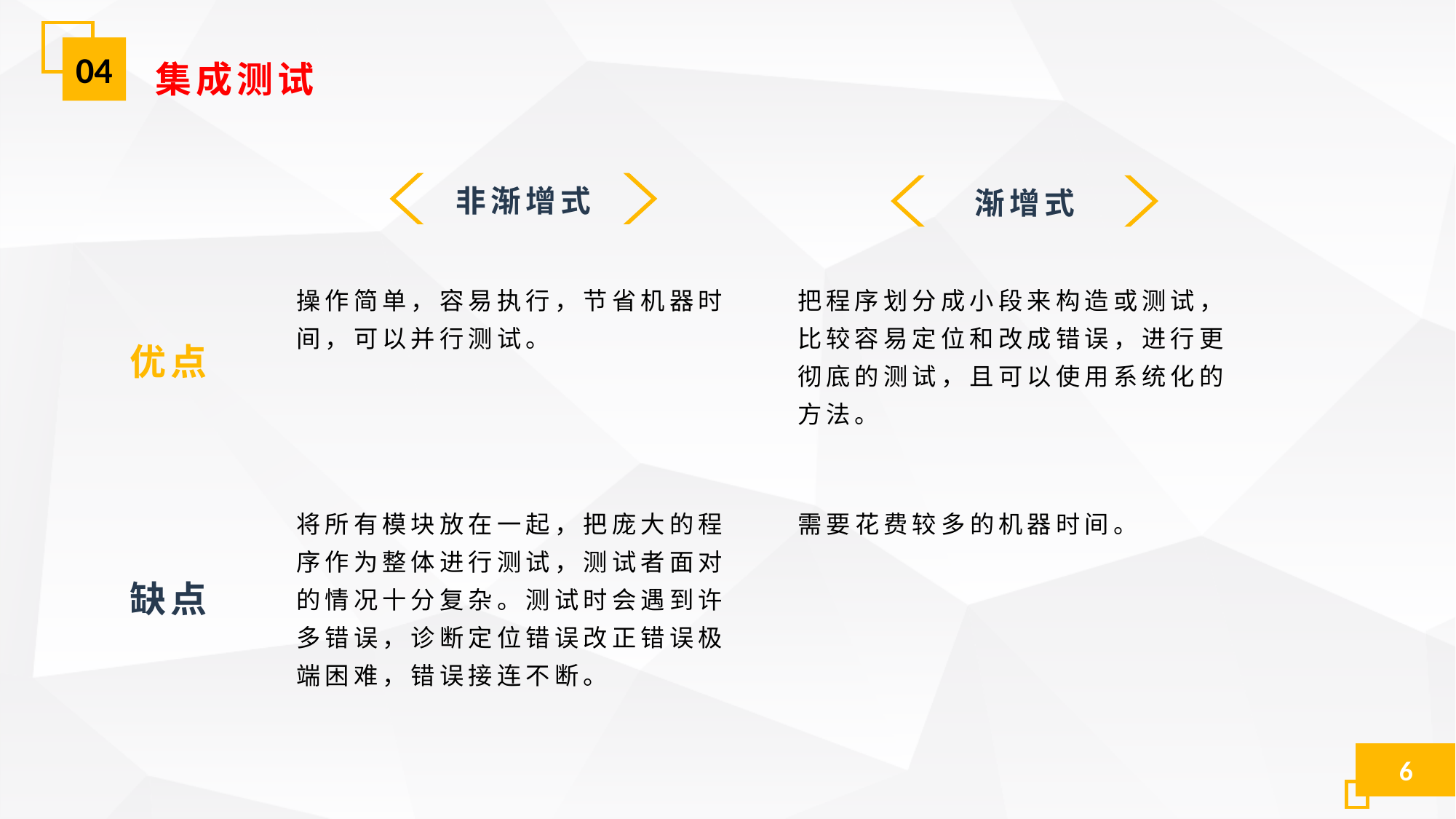

04
集成测试

非渐增式
渐增式
操作简单，容易执行，节省机器时间，可以并行测试。
把程序划分成小段来构造或测试，比较容易定位和改成错误，进行更彻底的测试，且可以使用系统化的方法。
优点
将所有模块放在一起，把庞大的程序作为整体进行测试，测试者面对的情况十分复杂。测试时会遇到许多错误，诊断定位错误改正错误极端困难，错误接连不断。
需要花费较多的机器时间。
缺点
6